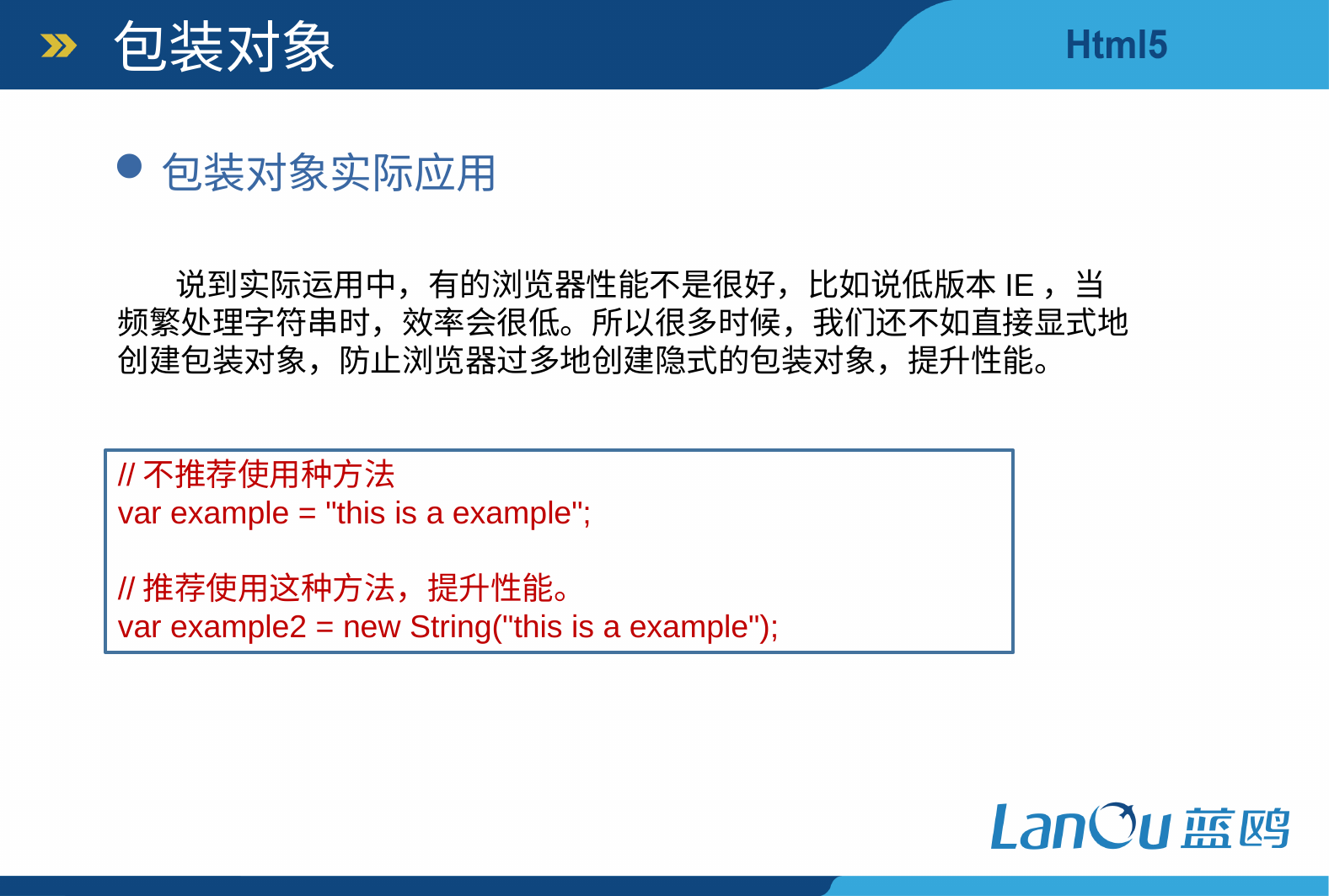

包装对象
包装对象实际应用
       说到实际运用中，有的浏览器性能不是很好，比如说低版本IE，当频繁处理字符串时，效率会很低。所以很多时候，我们还不如直接显式地创建包装对象，防止浏览器过多地创建隐式的包装对象，提升性能。
//不推荐使用种方法
var example = "this is a example";

//推荐使用这种方法，提升性能。
var example2 = new String("this is a example");